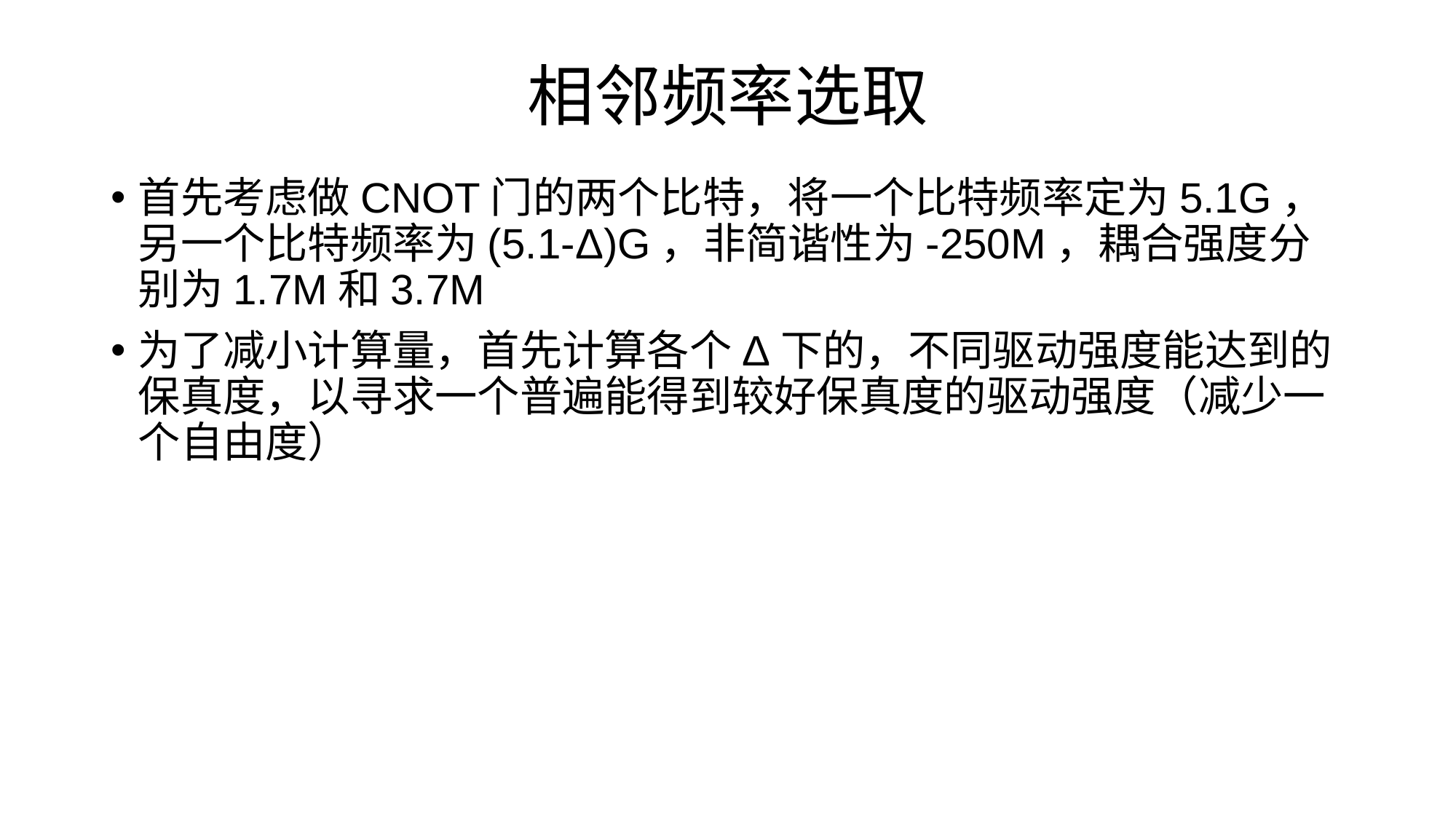

# 相邻频率选取
首先考虑做CNOT门的两个比特，将一个比特频率定为5.1G，另一个比特频率为(5.1-Δ)G，非简谐性为-250M，耦合强度分别为1.7M和3.7M
为了减小计算量，首先计算各个Δ下的，不同驱动强度能达到的保真度，以寻求一个普遍能得到较好保真度的驱动强度（减少一个自由度）